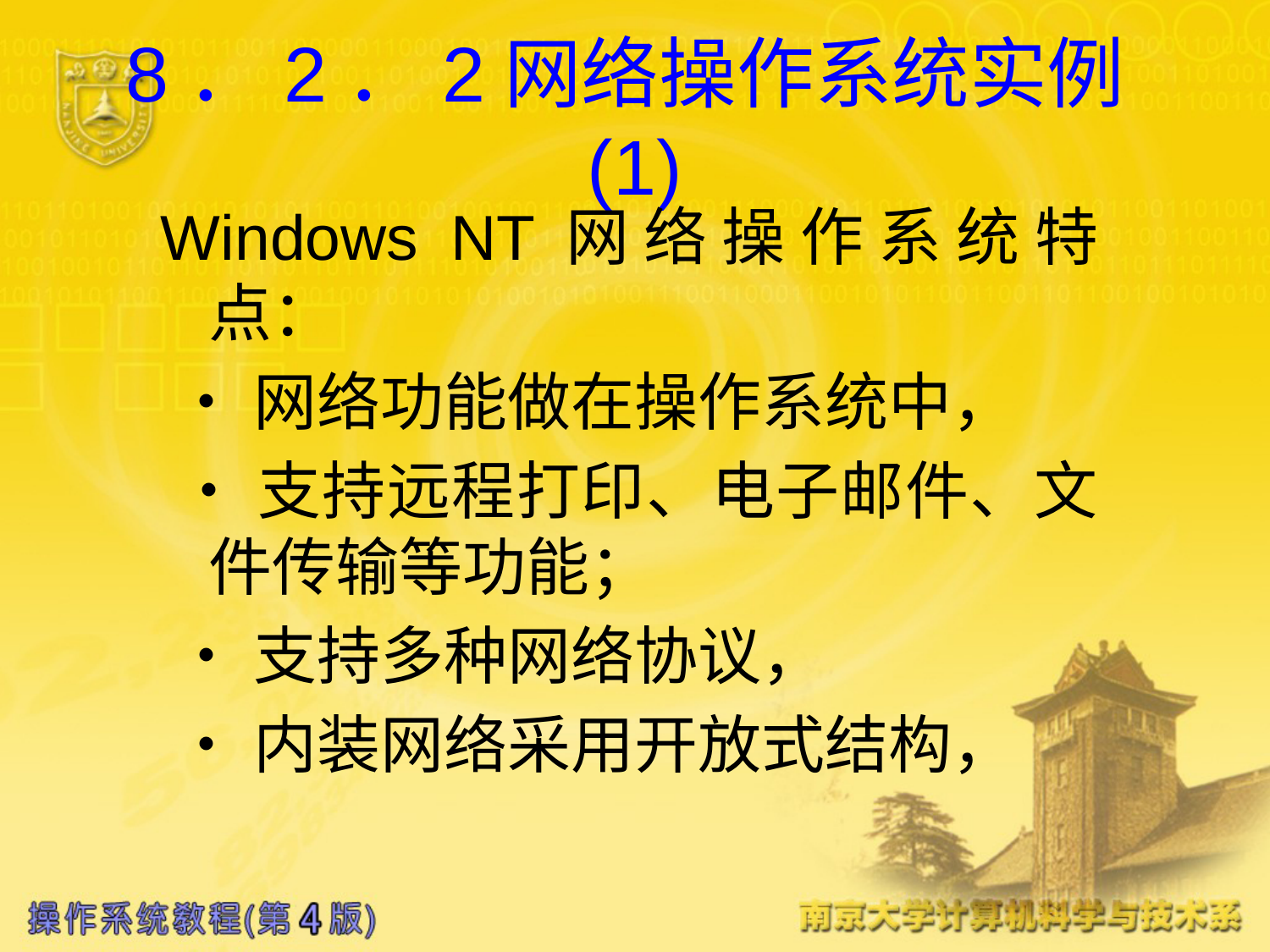

# 8．2．2网络操作系统实例(1)
Windows NT网络操作系统特点：
 •网络功能做在操作系统中，
 •支持远程打印、电子邮件、文件传输等功能；
 •支持多种网络协议，
 •内装网络采用开放式结构，